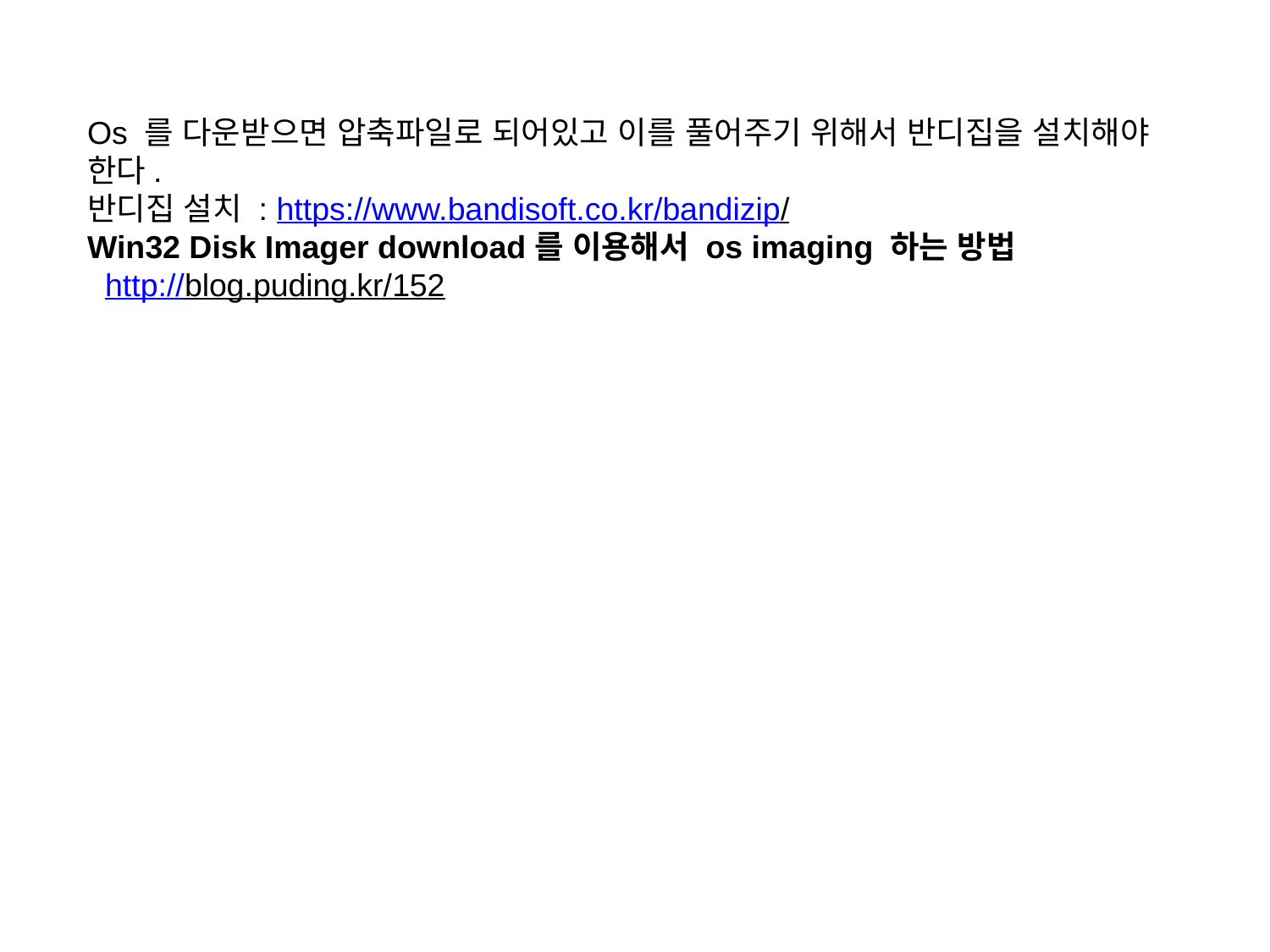

Os 를 다운받으면 압축파일로 되어있고 이를 풀어주기 위해서 반디집을 설치해야 한다.
반디집 설치 : https://www.bandisoft.co.kr/bandizip/
Win32 Disk Imager download를 이용해서 os imaging 하는 방법
  http://blog.puding.kr/152